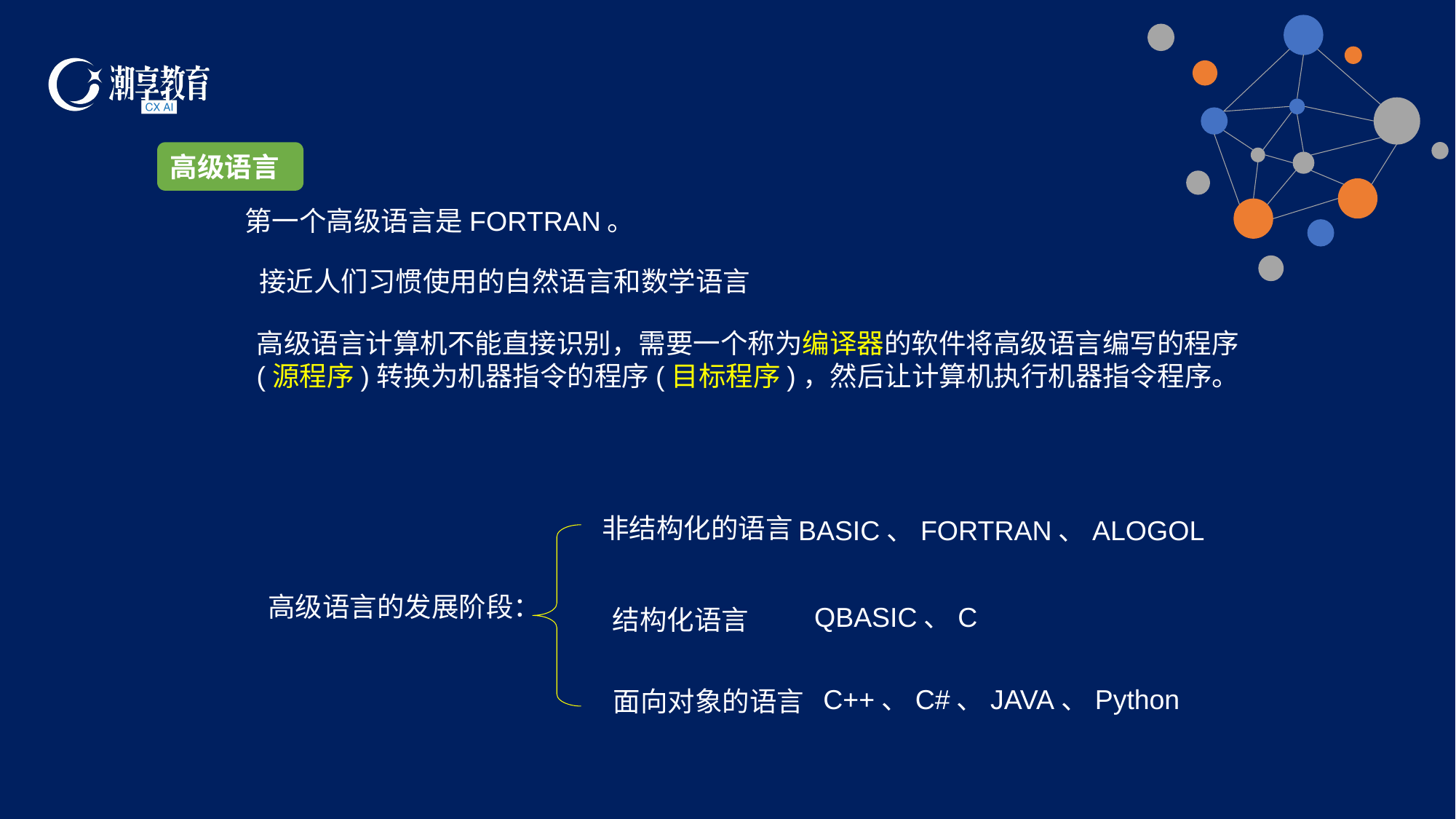

高级语言
第一个高级语言是FORTRAN。
接近人们习惯使用的自然语言和数学语言
高级语言计算机不能直接识别，需要一个称为编译器的软件将高级语言编写的程序(源程序)转换为机器指令的程序(目标程序)，然后让计算机执行机器指令程序。
非结构化的语言
BASIC、FORTRAN、ALOGOL

高级语言的发展阶段：
QBASIC、C
结构化语言
C++、C#、JAVA、Python
面向对象的语言